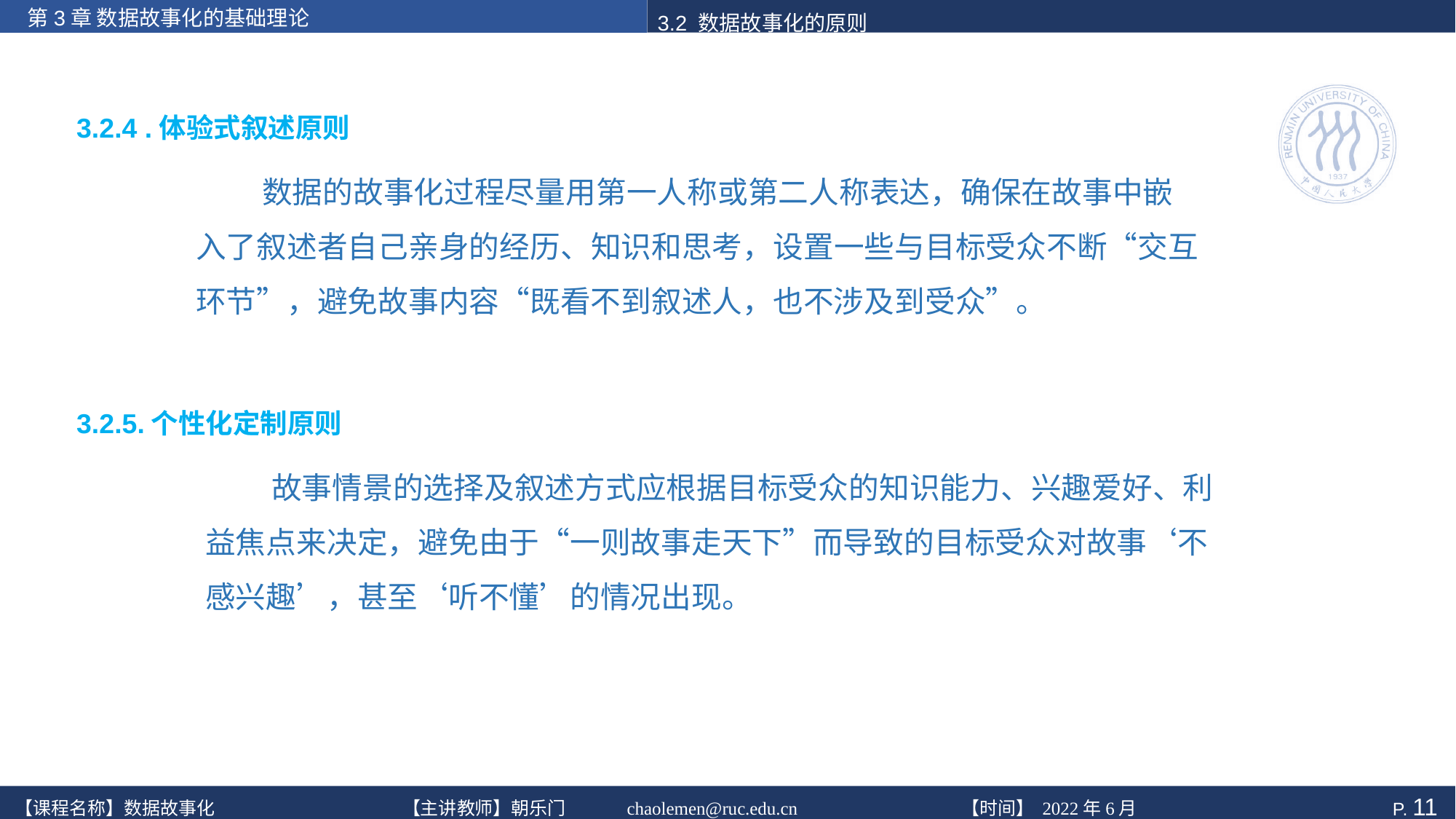

3.2.4 .体验式叙述原则
    数据的故事化过程尽量用第一人称或第二人称表达，确保在故事中嵌入了叙述者自己亲身的经历、知识和思考，设置一些与目标受众不断“交互环节”，避免故事内容“既看不到叙述人，也不涉及到受众”。
3.2.5.个性化定制原则
    故事情景的选择及叙述方式应根据目标受众的知识能力、兴趣爱好、利益焦点来决定，避免由于“一则故事走天下”而导致的目标受众对故事‘不感兴趣’，甚至‘听不懂’的情况出现。